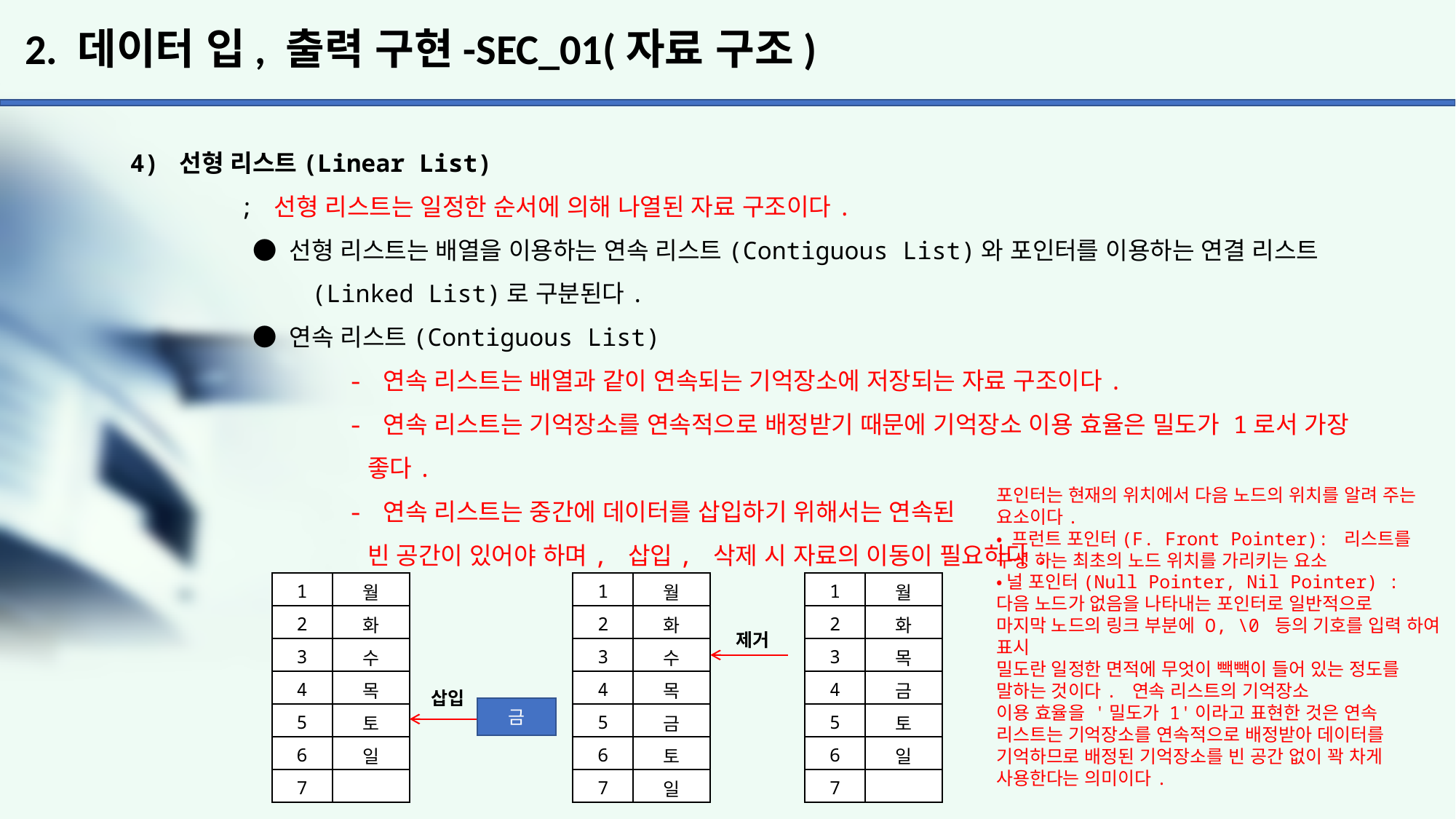

# 2. 데이터 입, 출력 구현-SEC_01(자료 구조)
4) 선형 리스트(Linear List)
	; 선형 리스트는 일정한 순서에 의해 나열된 자료 구조이다.
	  ● 선형 리스트는 배열을 이용하는 연속 리스트(Contiguous List)와 포인터를 이용하는 연결 리스트
	     (Linked List)로 구분된다.
	  ● 연속 리스트(Contiguous List)
		- 연속 리스트는 배열과 같이 연속되는 기억장소에 저장되는 자료 구조이다.
		- 연속 리스트는 기억장소를 연속적으로 배정받기 때문에 기억장소 이용 효율은 밀도가 1로서 가장
		  좋다.
		- 연속 리스트는 중간에 데이터를 삽입하기 위해서는 연속된
		  빈 공간이 있어야 하며, 삽입, 삭제 시 자료의 이동이 필요하다.
포인터는 현재의 위치에서 다음 노드의 위치를 알려 주는 요소이다.
• 프런트 포인터(F. Front Pointer): 리스트를 구성 하는 최초의 노드 위치를 가리키는 요소
•널 포인터(Null Pointer, Nil Pointer) : 다음 노드가 없음을 나타내는 포인터로 일반적으로
마지막 노드의 링크 부분에 O, \0 등의 기호를 입력 하여 표시
밀도란 일정한 면적에 무엇이 빽빽이 들어 있는 정도를 말하는 것이다. 연속 리스트의 기억장소
이용 효율을 '밀도가 1'이라고 표현한 것은 연속 리스트는 기억장소를 연속적으로 배정받아 데이터를
기억하므로 배정된 기억장소를 빈 공간 없이 꽉 차게 사용한다는 의미이다.
| 1 | 월 |
| --- | --- |
| 2 | 화 |
| 3 | 수 |
| 4 | 목 |
| 5 | 토 |
| 6 | 일 |
| 7 |  |
| 1 | 월 |
| --- | --- |
| 2 | 화 |
| 3 | 수 |
| 4 | 목 |
| 5 | 금 |
| 6 | 토 |
| 7 | 일 |
| 1 | 월 |
| --- | --- |
| 2 | 화 |
| 3 | 목 |
| 4 | 금 |
| 5 | 토 |
| 6 | 일 |
| 7 |  |
제거
삽입
금